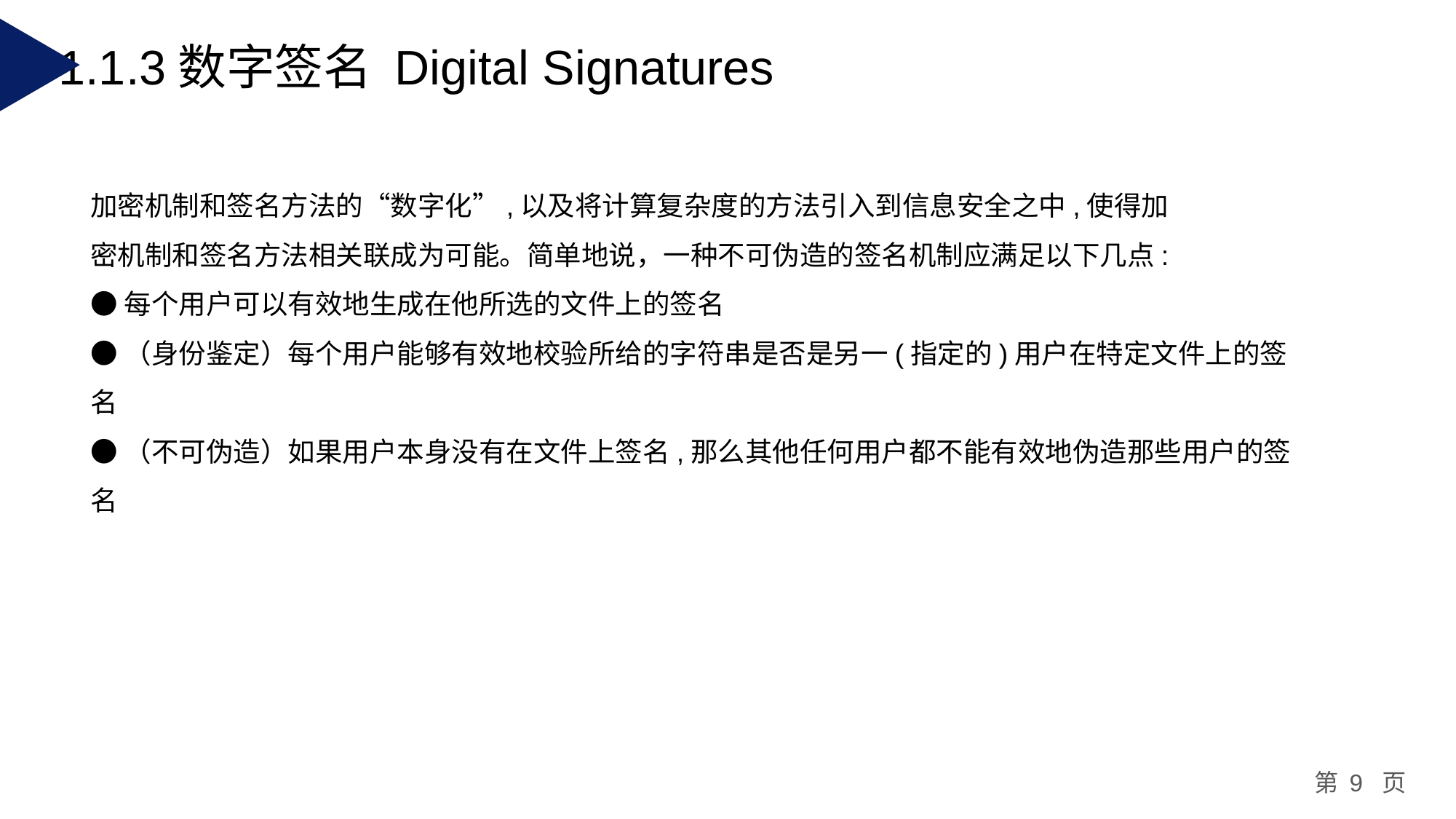

1.1.3数字签名 Digital Signatures
加密机制和签名方法的“数字化”,以及将计算复杂度的方法引入到信息安全之中,使得加
密机制和签名方法相关联成为可能。简单地说，一种不可伪造的签名机制应满足以下几点:
●每个用户可以有效地生成在他所选的文件上的签名
●（身份鉴定）每个用户能够有效地校验所给的字符串是否是另一(指定的)用户在特定文件上的签
名
●（不可伪造）如果用户本身没有在文件上签名,那么其他任何用户都不能有效地伪造那些用户的签
名